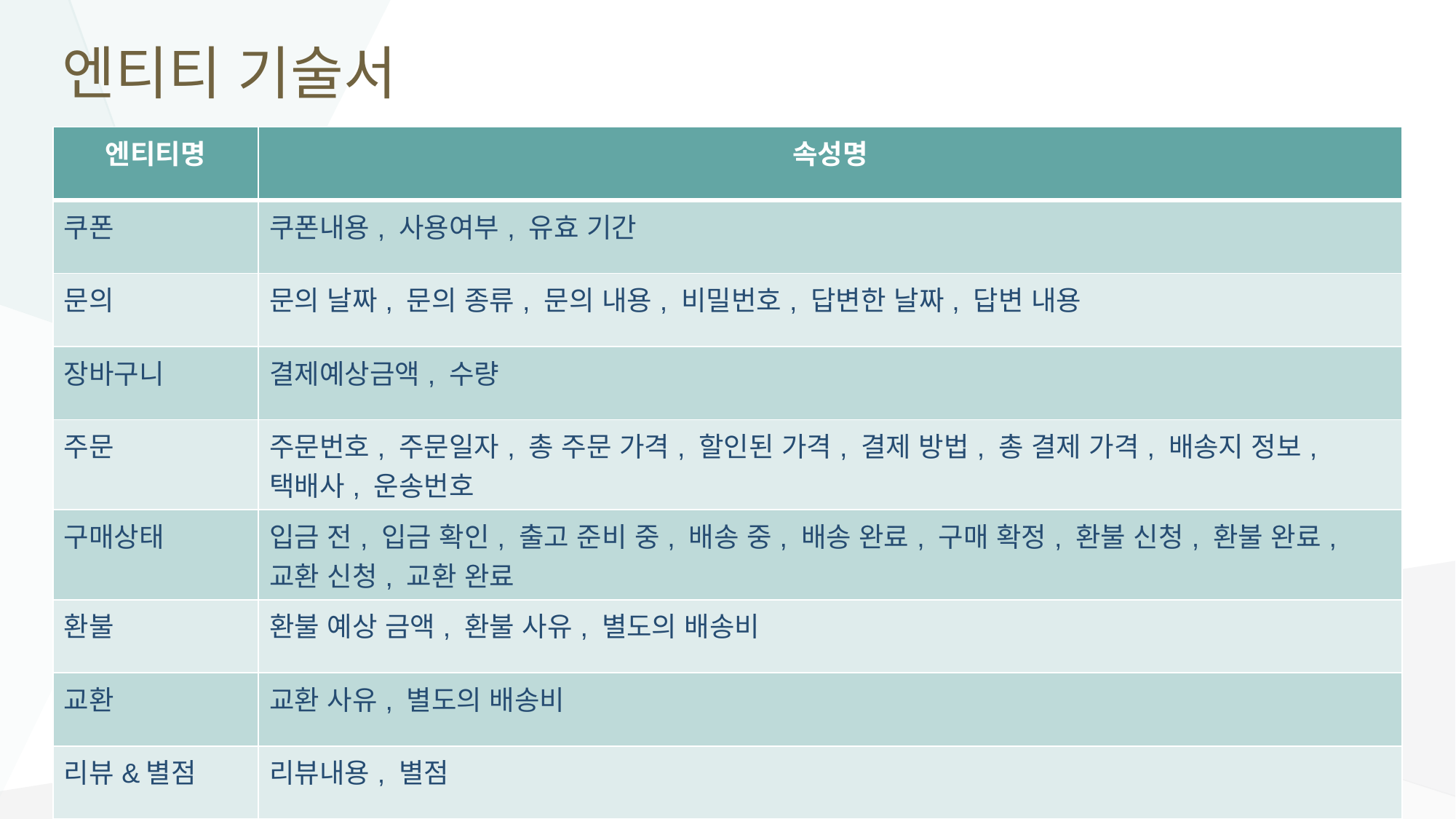

# 엔티티 기술서
| 엔티티명 | 속성명 |
| --- | --- |
| 쿠폰 | 쿠폰내용, 사용여부, 유효 기간 |
| 문의 | 문의 날짜, 문의 종류, 문의 내용, 비밀번호, 답변한 날짜, 답변 내용 |
| 장바구니 | 결제예상금액, 수량 |
| 주문 | 주문번호, 주문일자, 총 주문 가격, 할인된 가격, 결제 방법, 총 결제 가격, 배송지 정보, 택배사, 운송번호 |
| 구매상태 | 입금 전, 입금 확인, 출고 준비 중, 배송 중, 배송 완료, 구매 확정, 환불 신청, 환불 완료, 교환 신청, 교환 완료 |
| 환불 | 환불 예상 금액, 환불 사유, 별도의 배송비 |
| 교환 | 교환 사유, 별도의 배송비 |
| 리뷰&별점 | 리뷰내용, 별점 |